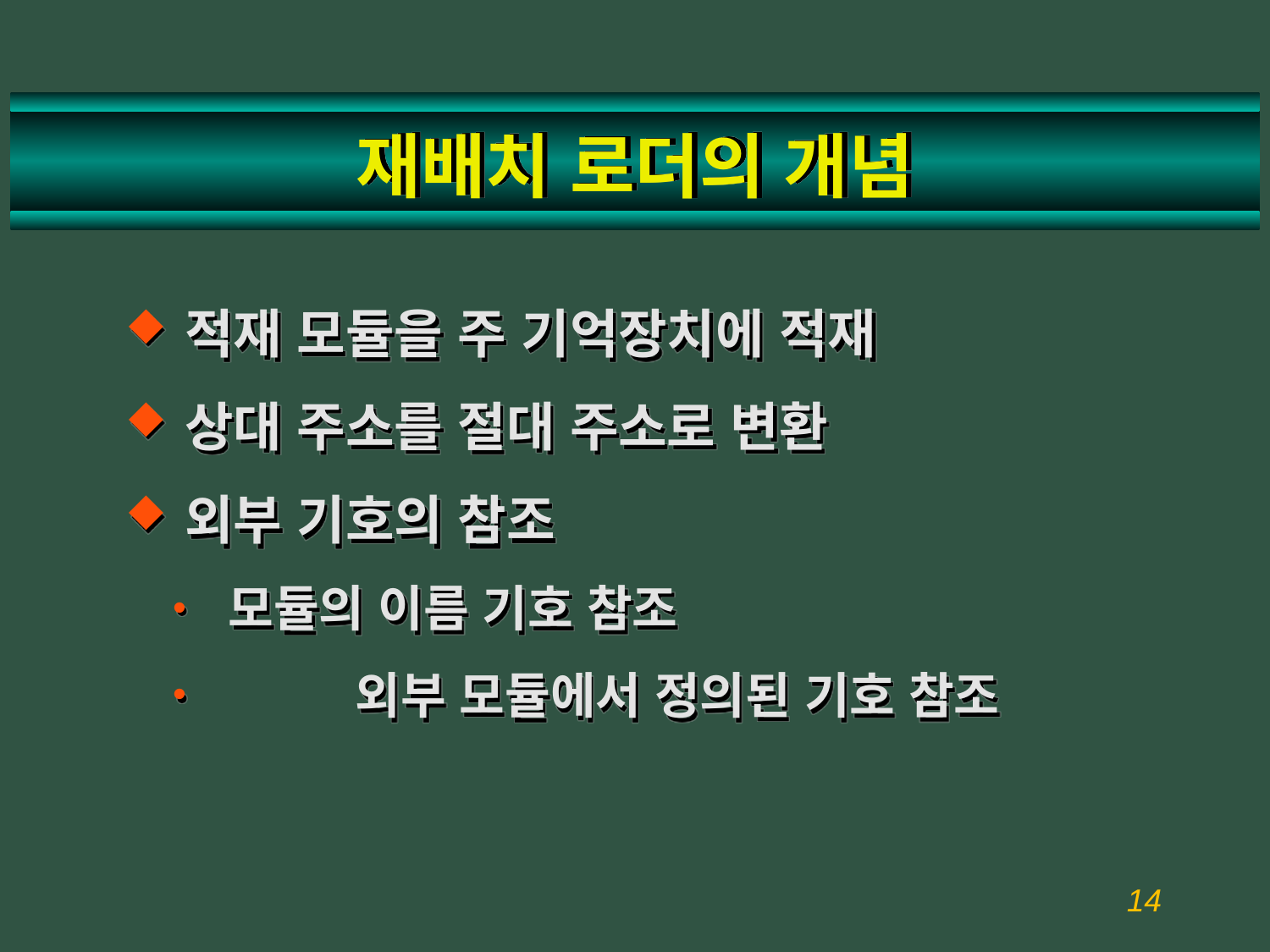

# 재배치 로더의 개념
적재 모듈을 주 기억장치에 적재
상대 주소를 절대 주소로 변환
외부 기호의 참조
모듈의 이름 기호 참조
	외부 모듈에서 정의된 기호 참조
14